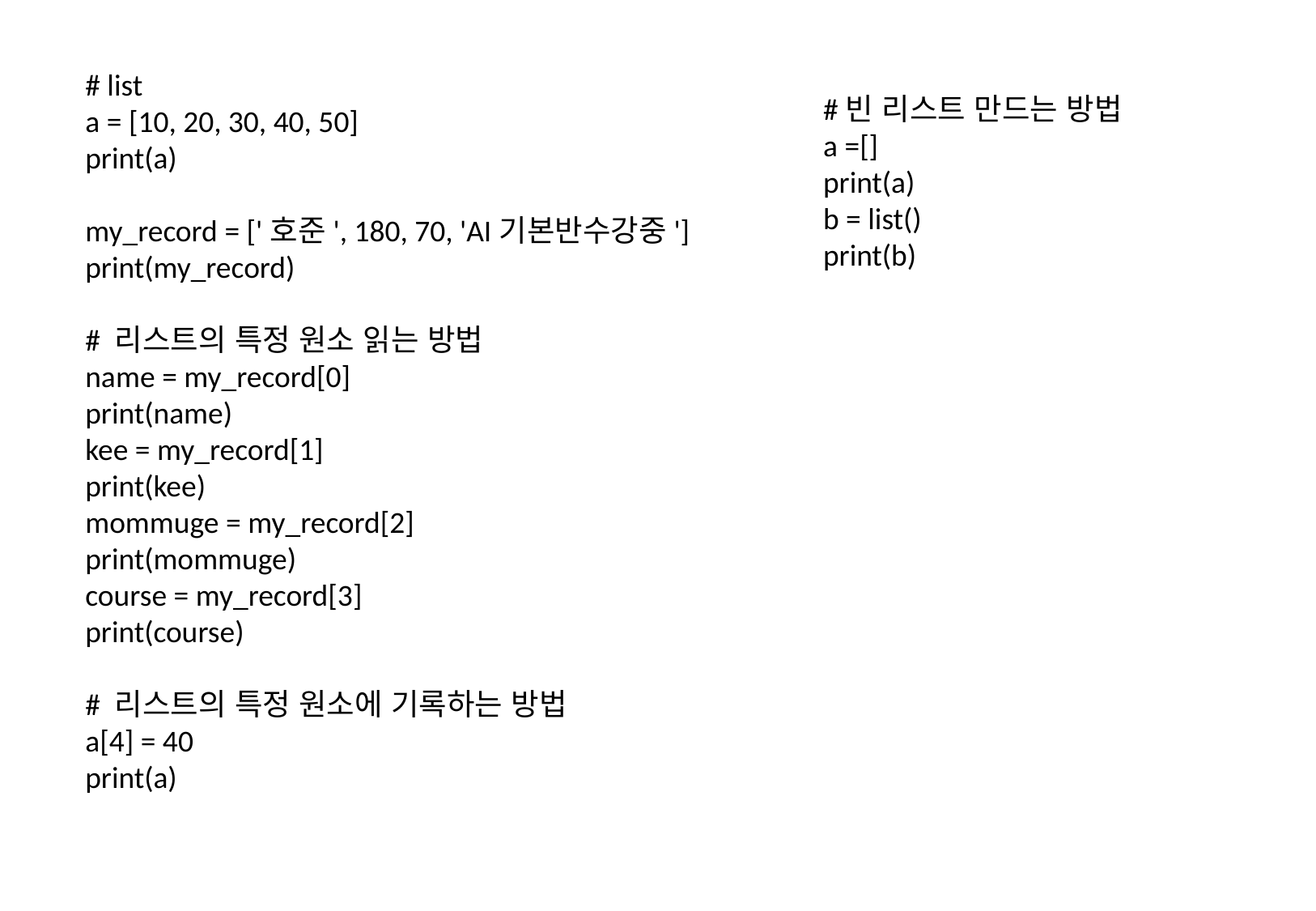

# list
a = [10, 20, 30, 40, 50]
print(a)

my_record = ['호준', 180, 70, 'AI기본반수강중']
print(my_record)

# 리스트의 특정 원소 읽는 방법
name = my_record[0]
print(name)
kee = my_record[1]
print(kee)
mommuge = my_record[2]
print(mommuge)
course = my_record[3]
print(course)

# 리스트의 특정 원소에 기록하는 방법
a[4] = 40
print(a)
#빈 리스트 만드는 방법
a =[]
print(a)
b = list()
print(b)